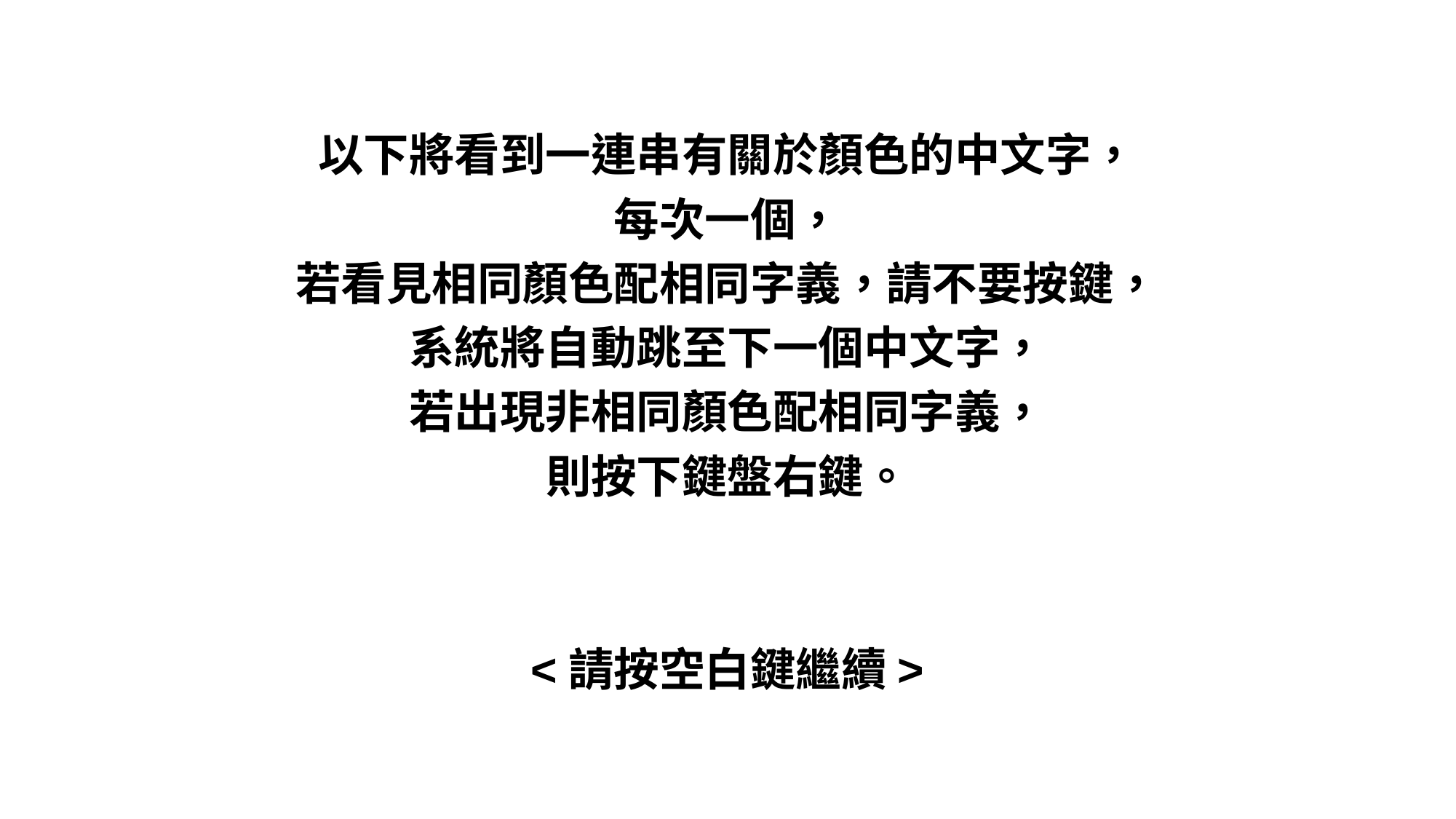

以下將看到一連串有關於顏色的中文字，
每次一個，
若看見相同顏色配相同字義，請不要按鍵，
系統將自動跳至下一個中文字，
若出現非相同顏色配相同字義，
則按下鍵盤右鍵。

<請按空白鍵繼續>